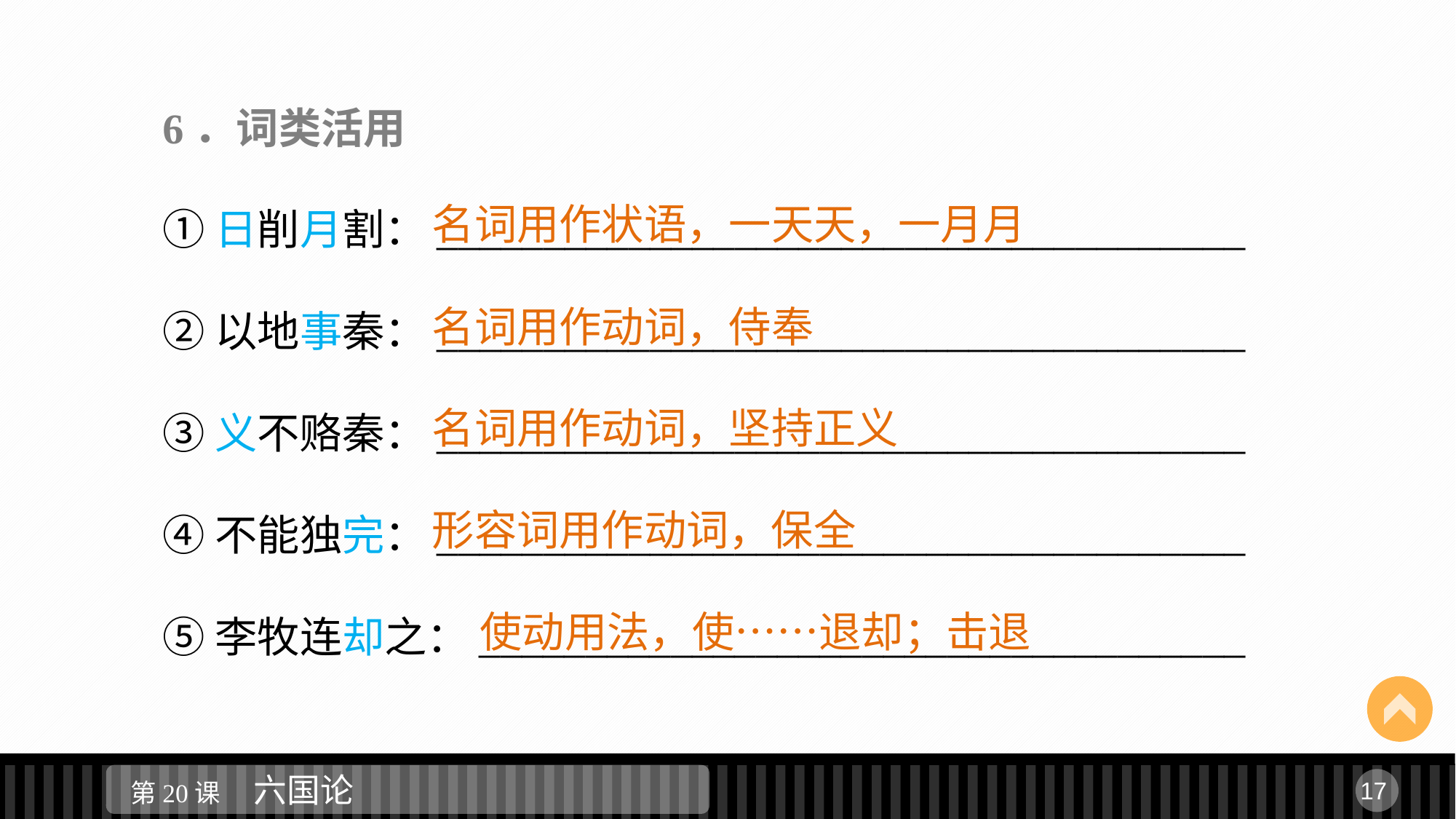

6．词类活用
①日削月割：______________________________________
②以地事秦：______________________________________
③义不赂秦：______________________________________
④不能独完：______________________________________
⑤李牧连却之：____________________________________
名词用作状语，一天天，一月月
名词用作动词，侍奉
名词用作动词，坚持正义
形容词用作动词，保全
    使动用法，使……退却；击退